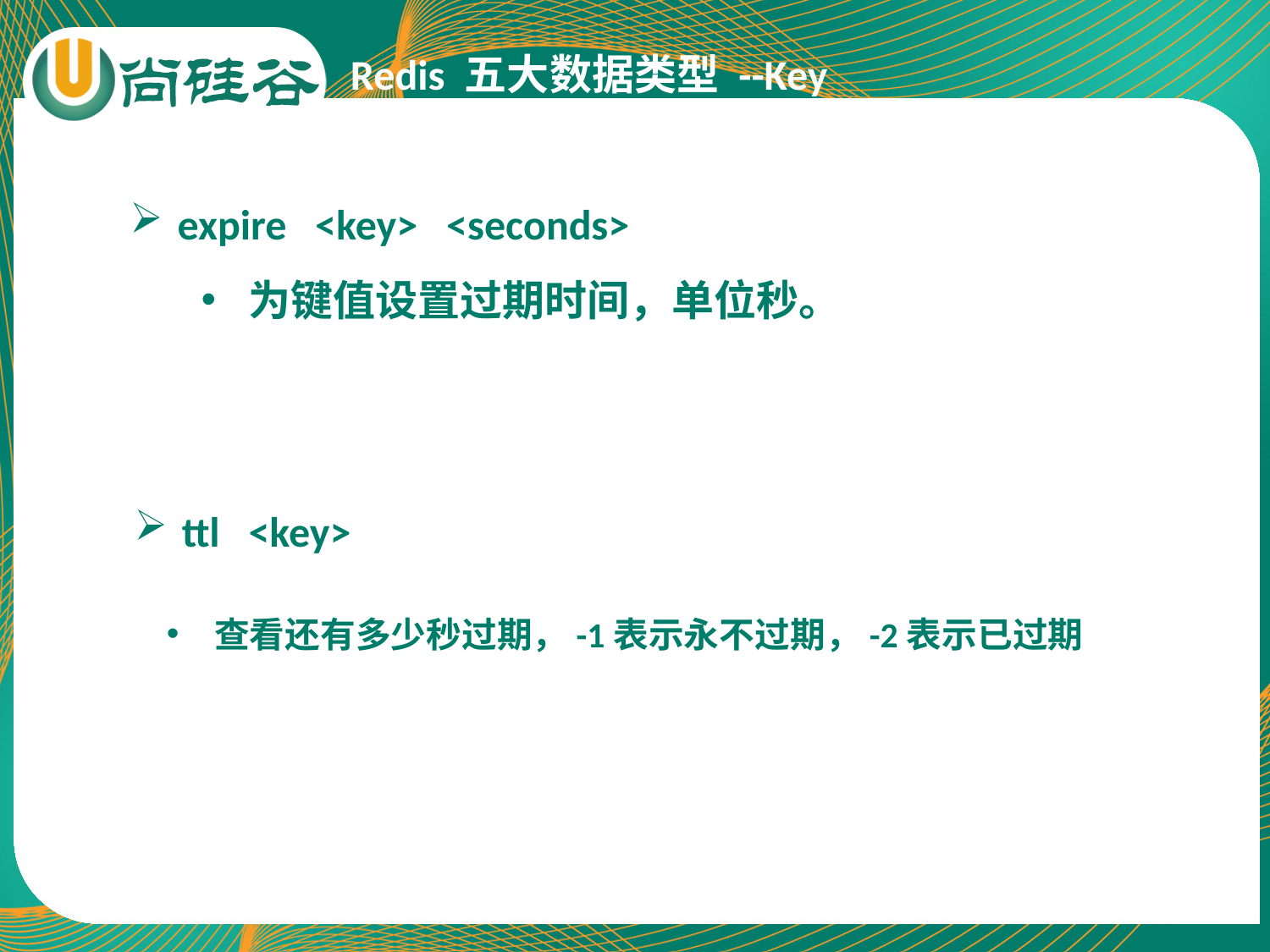

Redis 五大数据类型 --Key
expire   <key>   <seconds>
为键值设置过期时间，单位秒。
ttl   <key>
查看还有多少秒过期，-1表示永不过期，-2表示已过期